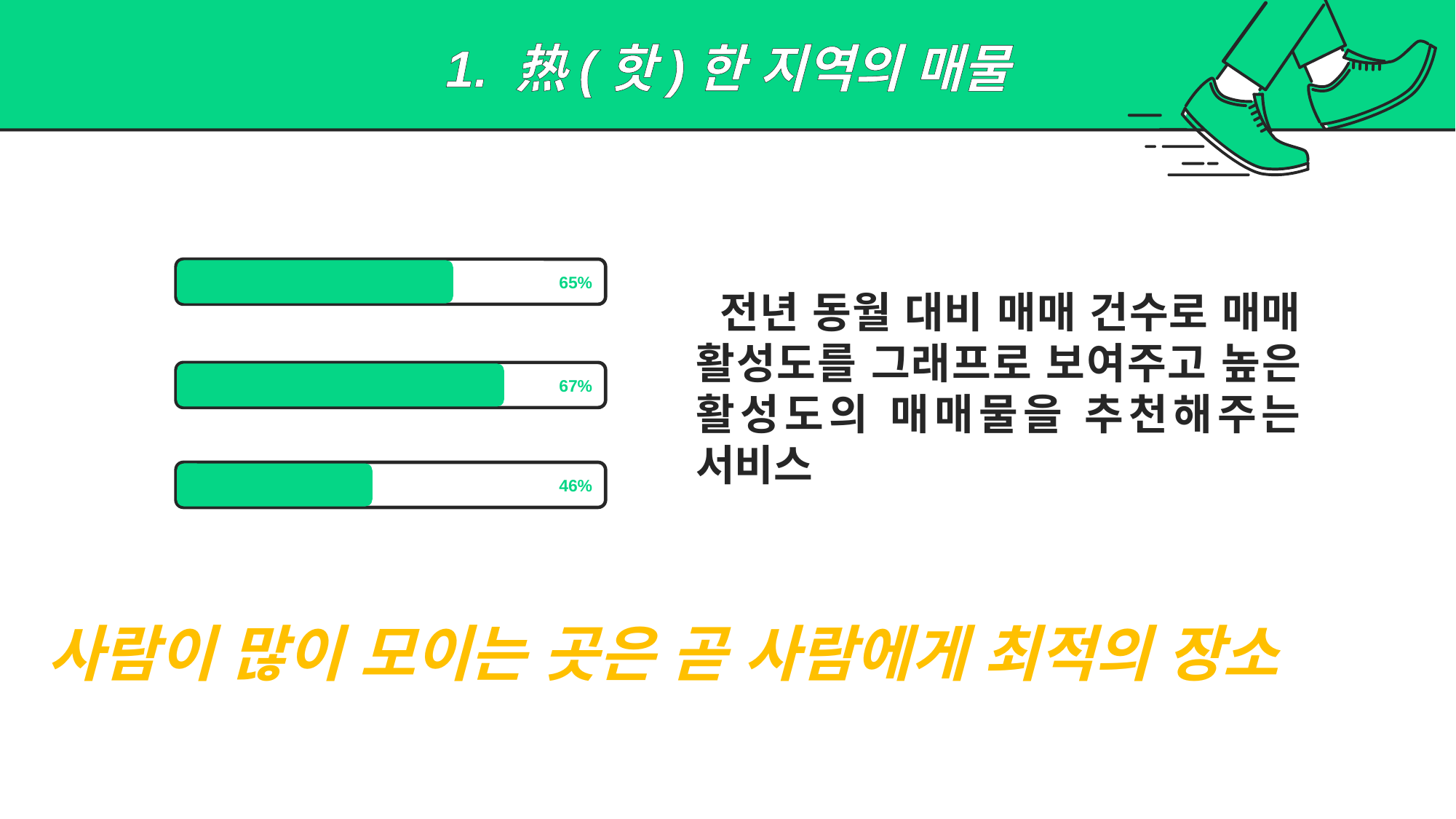

1. 热(핫)한 지역의 매물
65%

 전년 동월 대비 매매 건수로 매매 활성도를 그래프로 보여주고 높은 활성도의 매매물을 추천해주는 서비스
67%

46%

 사람이 많이 모이는 곳은 곧 사람에게 최적의 장소